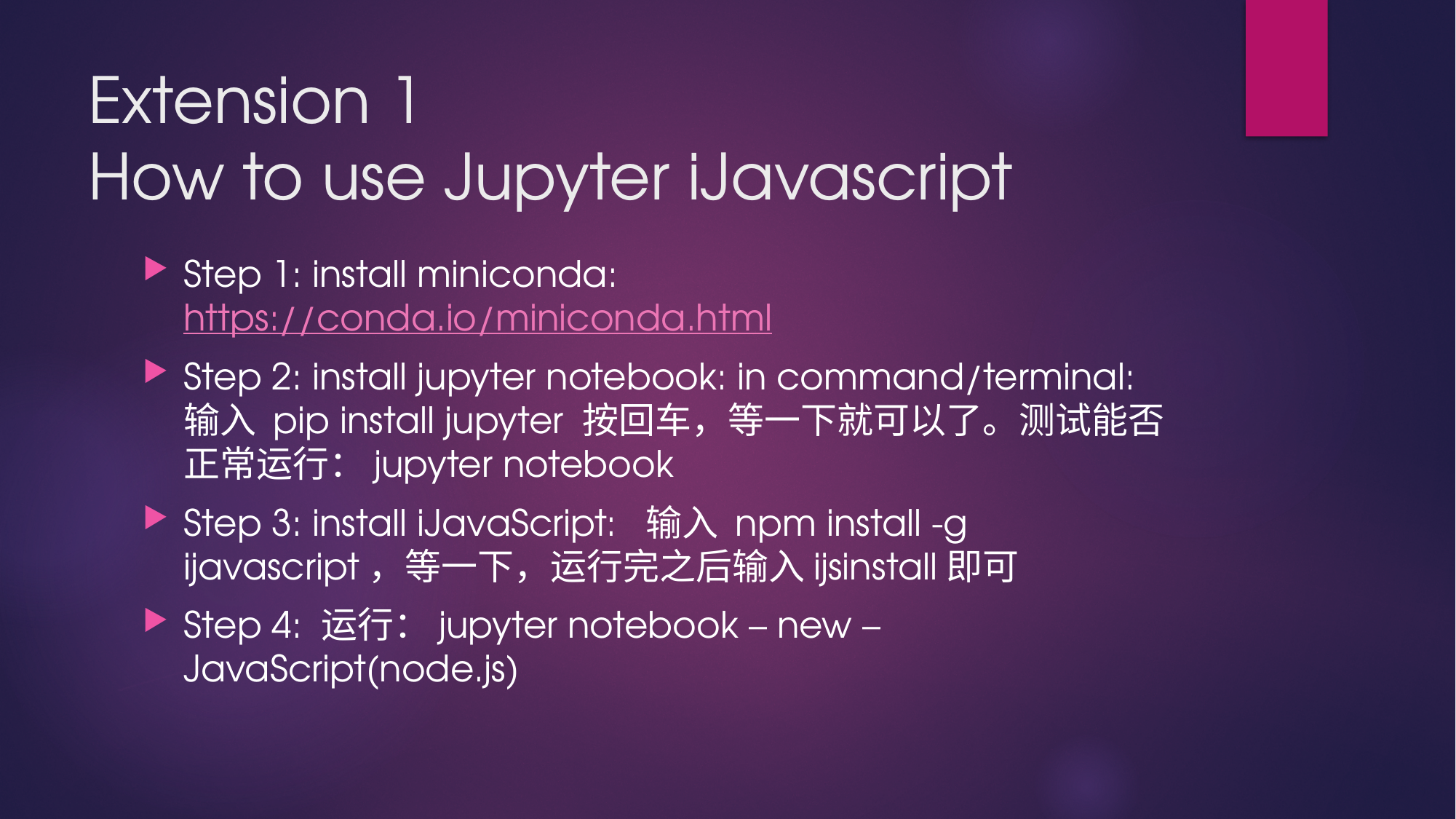

# Extension 1 How to use Jupyter iJavascript
Step 1: install miniconda: https://conda.io/miniconda.html
Step 2: install jupyter notebook: in command/terminal: 输入 pip install jupyter 按回车，等一下就可以了。测试能否正常运行：jupyter notebook
Step 3: install iJavaScript:  输入 npm install -g ijavascript，等一下，运行完之后输入ijsinstall即可
Step 4: 运行：jupyter notebook – new – JavaScript(node.js)